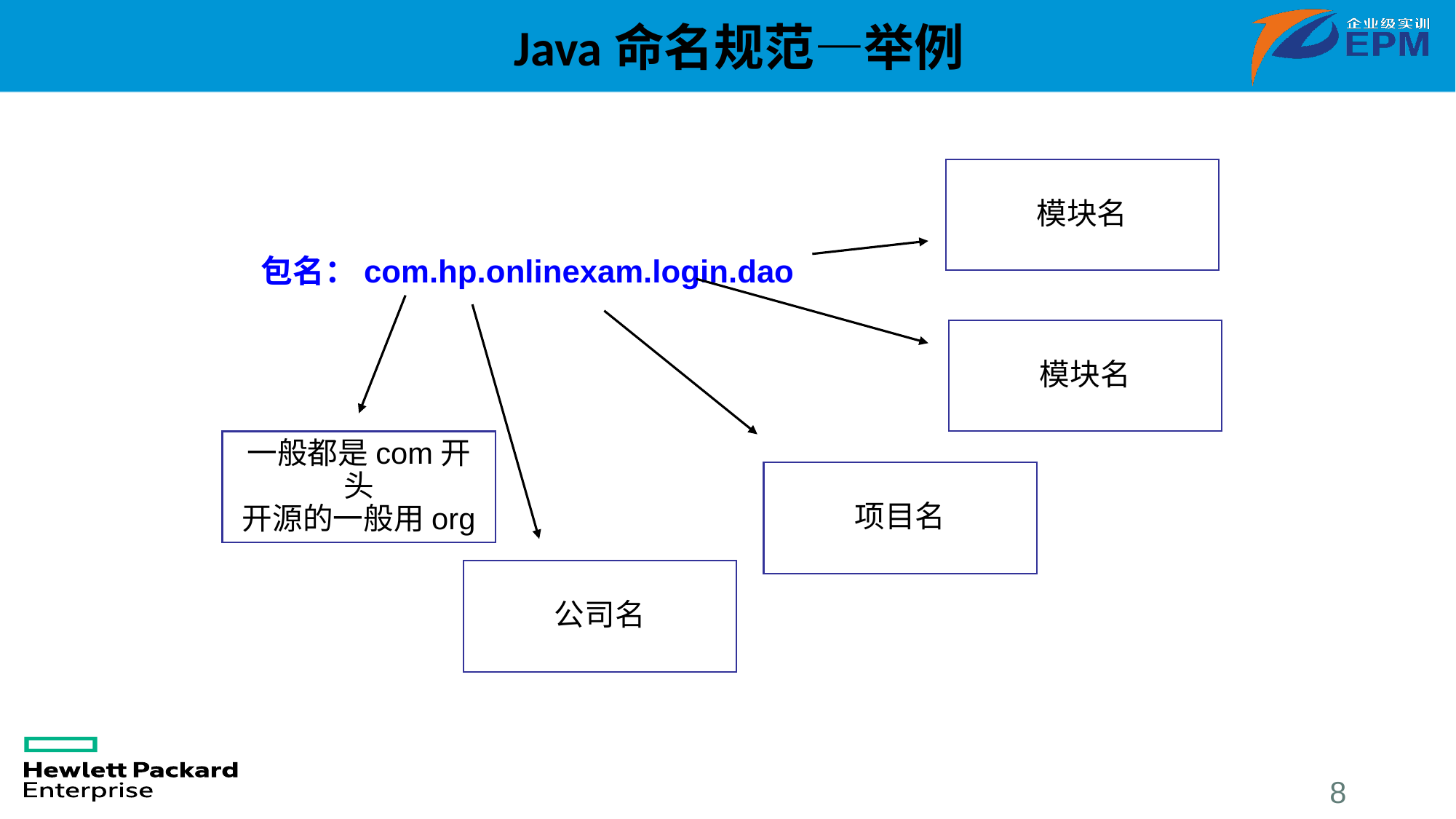

# Java命名规范—举例
模块名
包名：com.hp.onlinexam.login.dao
模块名
一般都是com开头
开源的一般用org
项目名
公司名
8